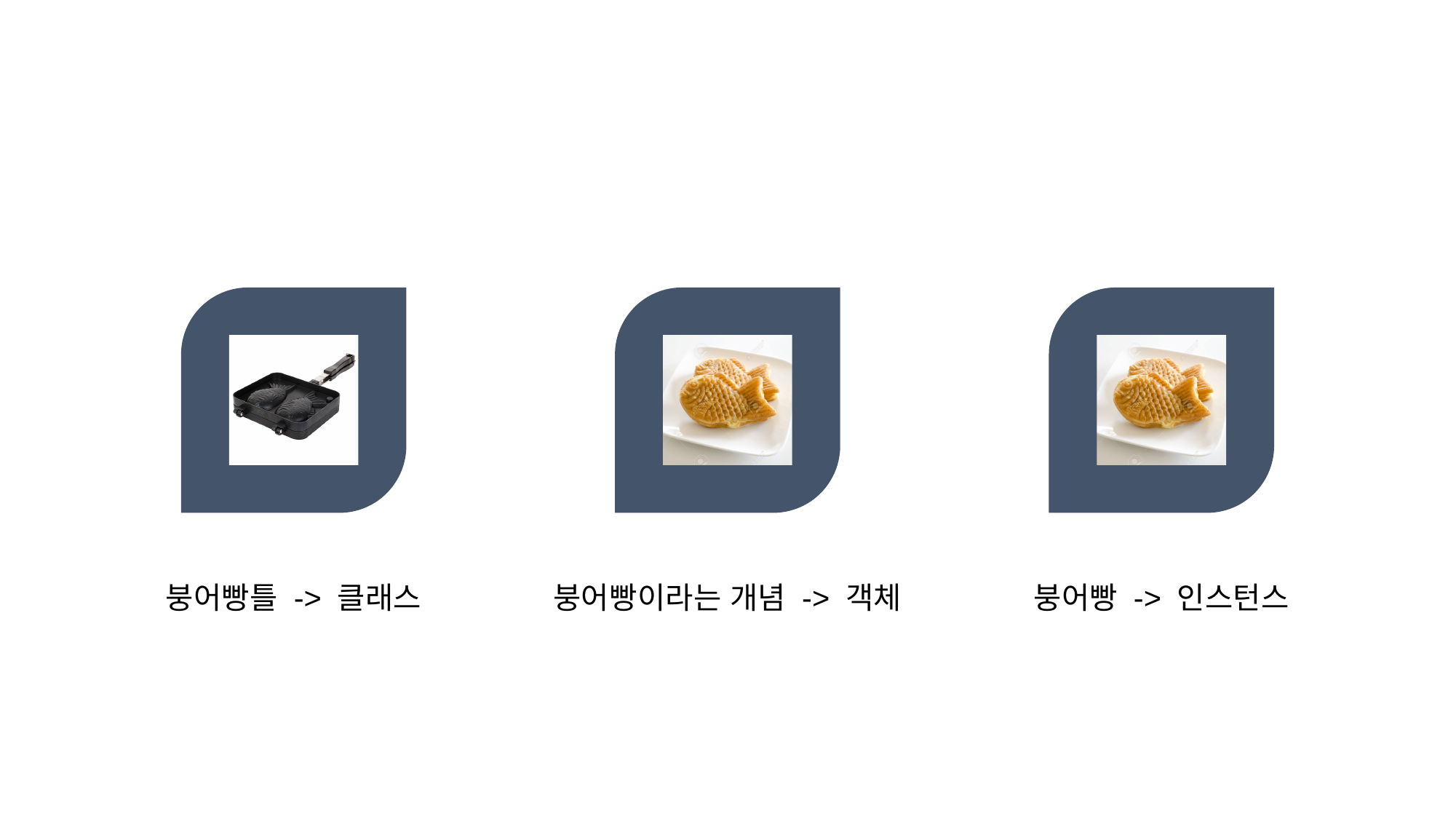

붕어빵틀 -> 클래스
붕어빵이라는 개념 -> 객체
붕어빵 -> 인스턴스